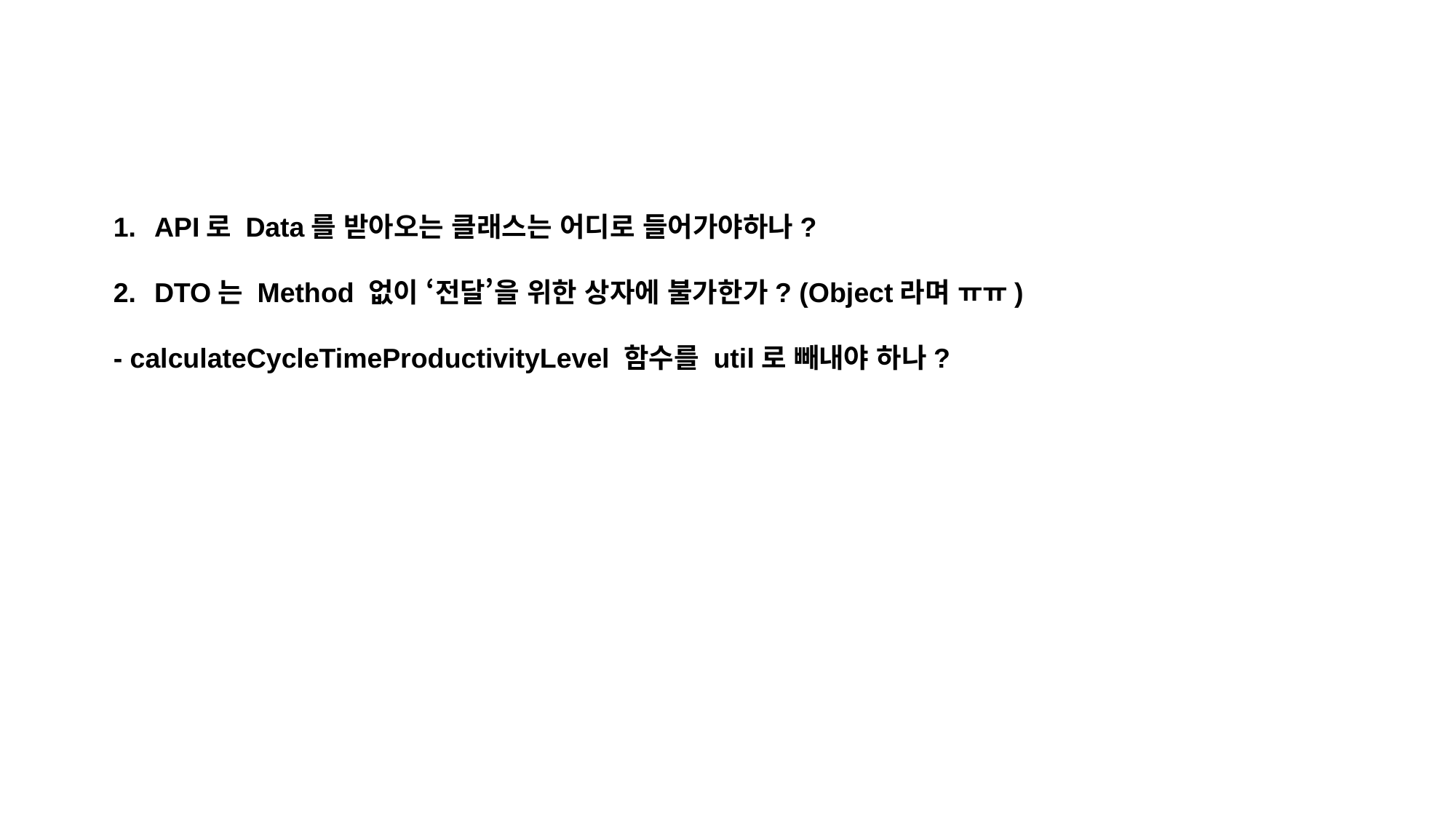

API로 Data를 받아오는 클래스는 어디로 들어가야하나?

DTO는 Method 없이 ‘전달’을 위한 상자에 불가한가? (Object라며 ㅠㅠ)

- calculateCycleTimeProductivityLevel 함수를 util로 빼내야 하나?